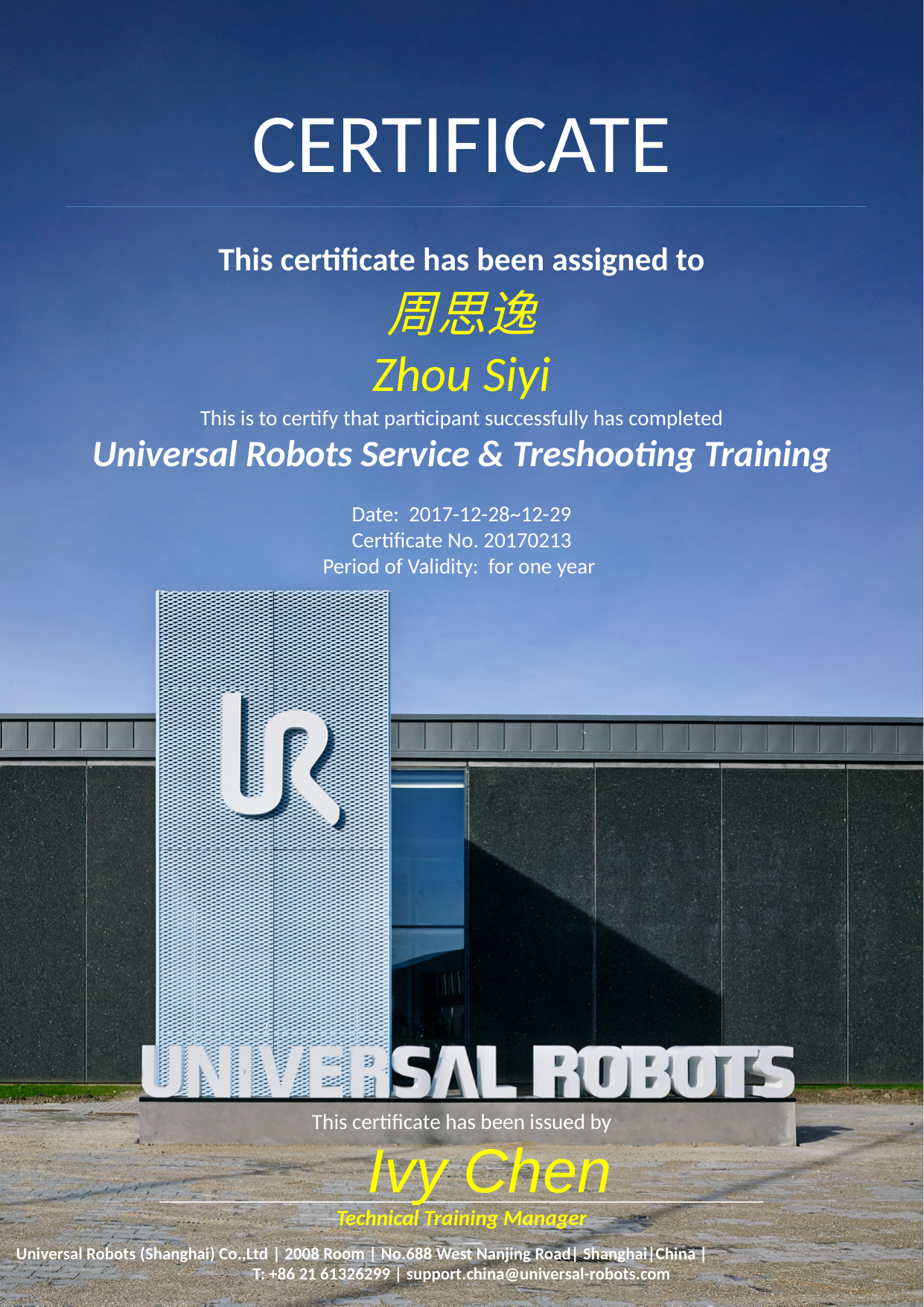

CERTIFICATE
This certificate has been assigned to
周思逸
Zhou Siyi
This is to certify that participant successfully has completed
Universal Robots Service & Treshooting Training

Date:  2017-12-28~12-29
Certificate No. 20170213
Period of Validity:  for one year

This certificate has been issued by

________________________________________________________
Technical Training Manager
Ivy Chen
Universal Robots (Shanghai) Co.,Ltd | 2008 Room | No.688 West Nanjing Road| Shanghai|China |                                                    T: +86 21 61326299 | support.china@universal-robots.com